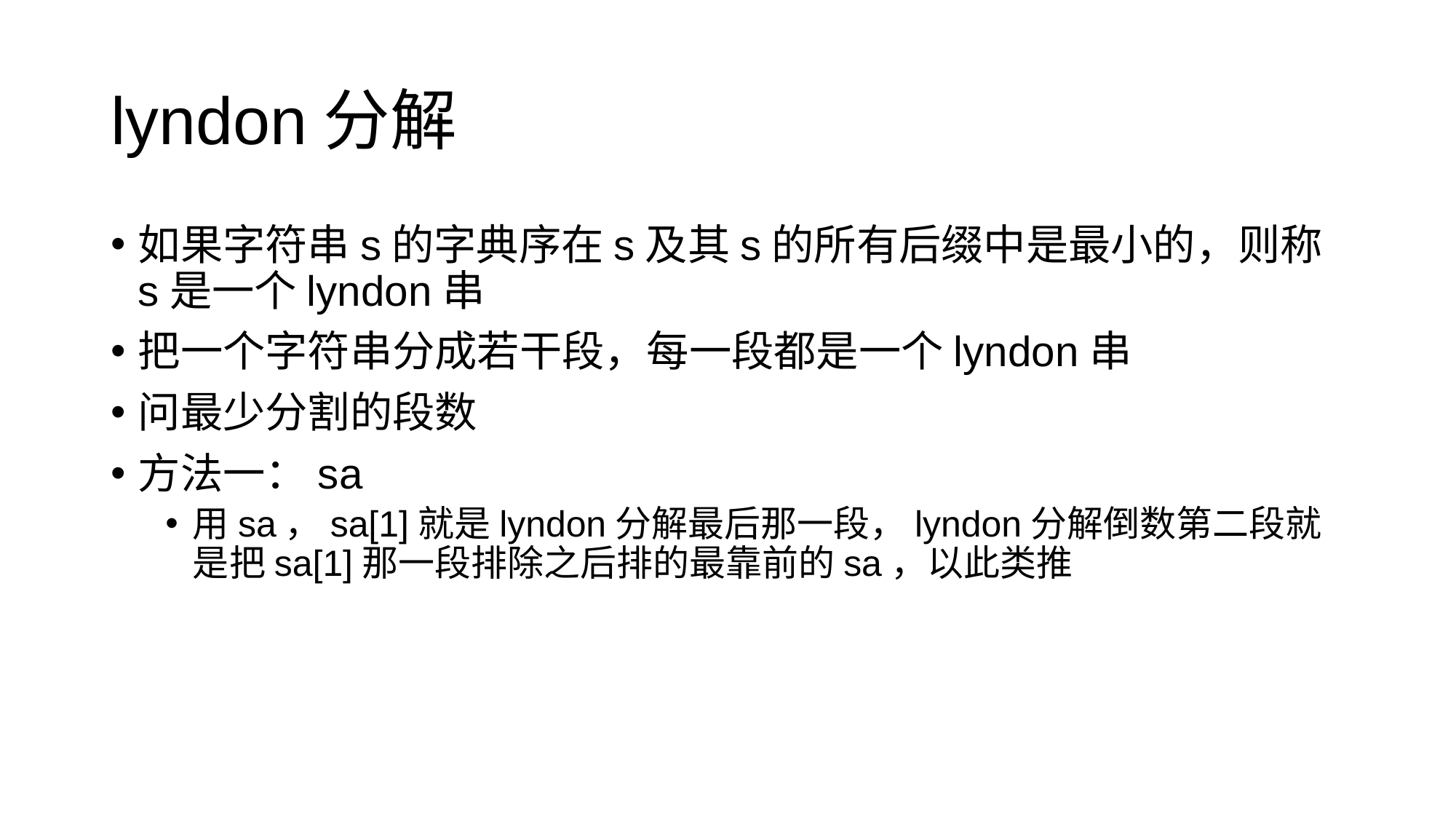

# lyndon分解
如果字符串s的字典序在s及其s的所有后缀中是最小的，则称s是一个lyndon串
把一个字符串分成若干段，每一段都是一个lyndon串
问最少分割的段数
方法一：sa
用sa，sa[1]就是lyndon分解最后那一段，lyndon分解倒数第二段就是把sa[1]那一段排除之后排的最靠前的sa，以此类推